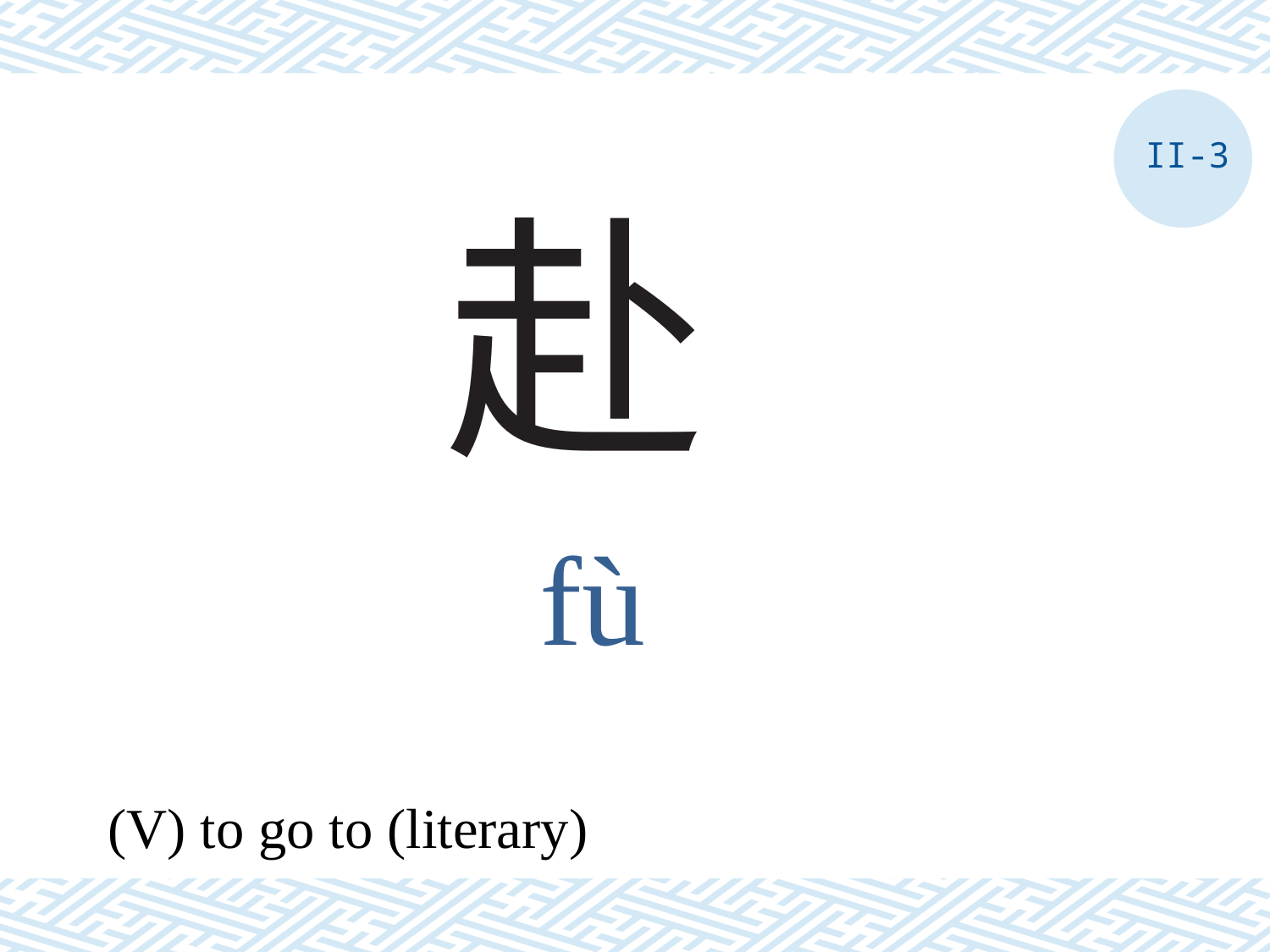

II-3

# 赴
fù
(V) to go to (literary)